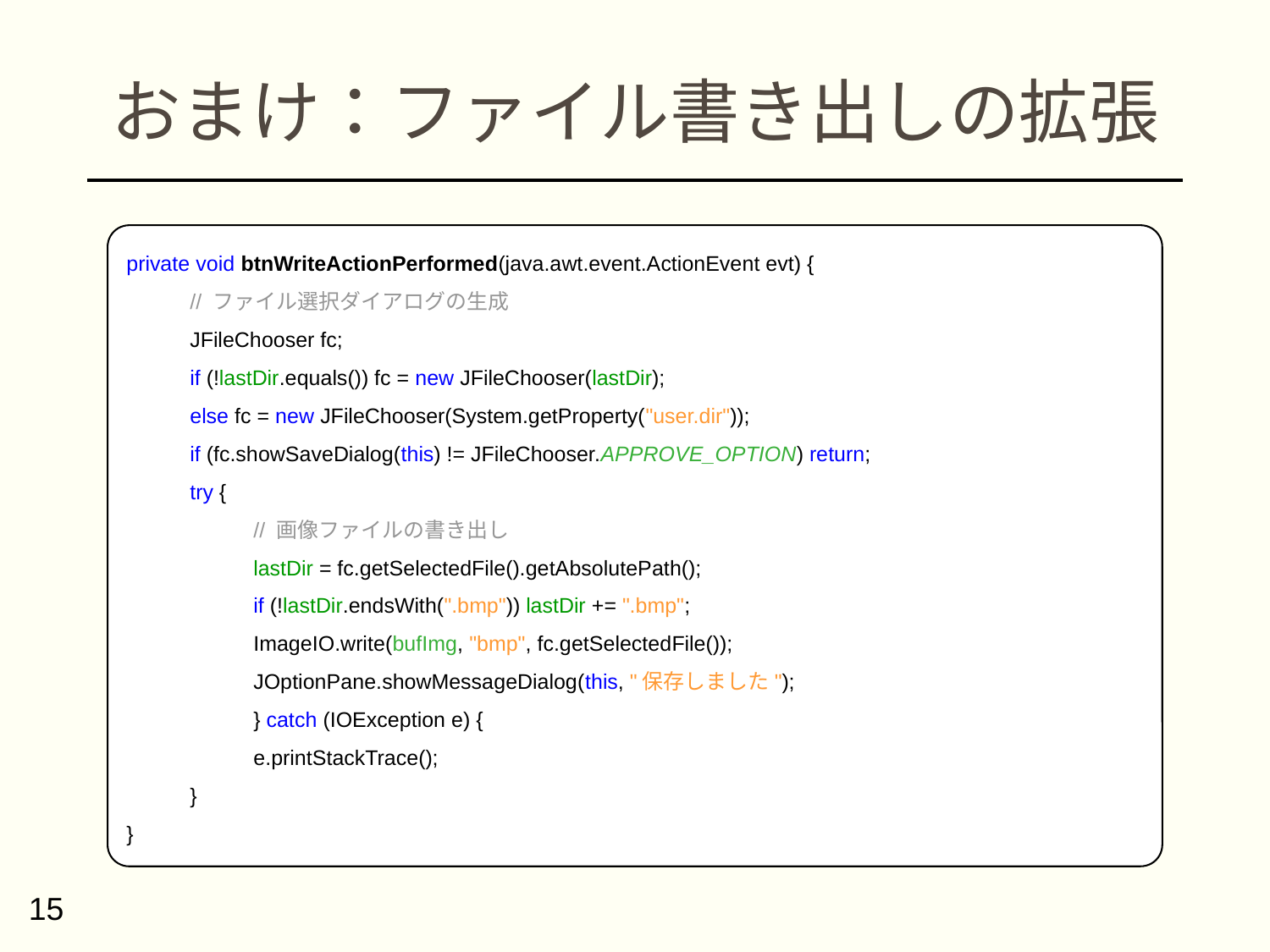

# おまけ：ファイル書き出しの拡張
private void btnWriteActionPerformed(java.awt.event.ActionEvent evt) {
// ファイル選択ダイアログの生成
JFileChooser fc;
if (!lastDir.equals()) fc = new JFileChooser(lastDir);
else fc = new JFileChooser(System.getProperty("user.dir"));
if (fc.showSaveDialog(this) != JFileChooser.APPROVE_OPTION) return;
try {
// 画像ファイルの書き出し
lastDir = fc.getSelectedFile().getAbsolutePath();
if (!lastDir.endsWith(".bmp")) lastDir += ".bmp";
ImageIO.write(bufImg, "bmp", fc.getSelectedFile());
JOptionPane.showMessageDialog(this, "保存しました");
} catch (IOException e) {
e.printStackTrace();
}
}
15